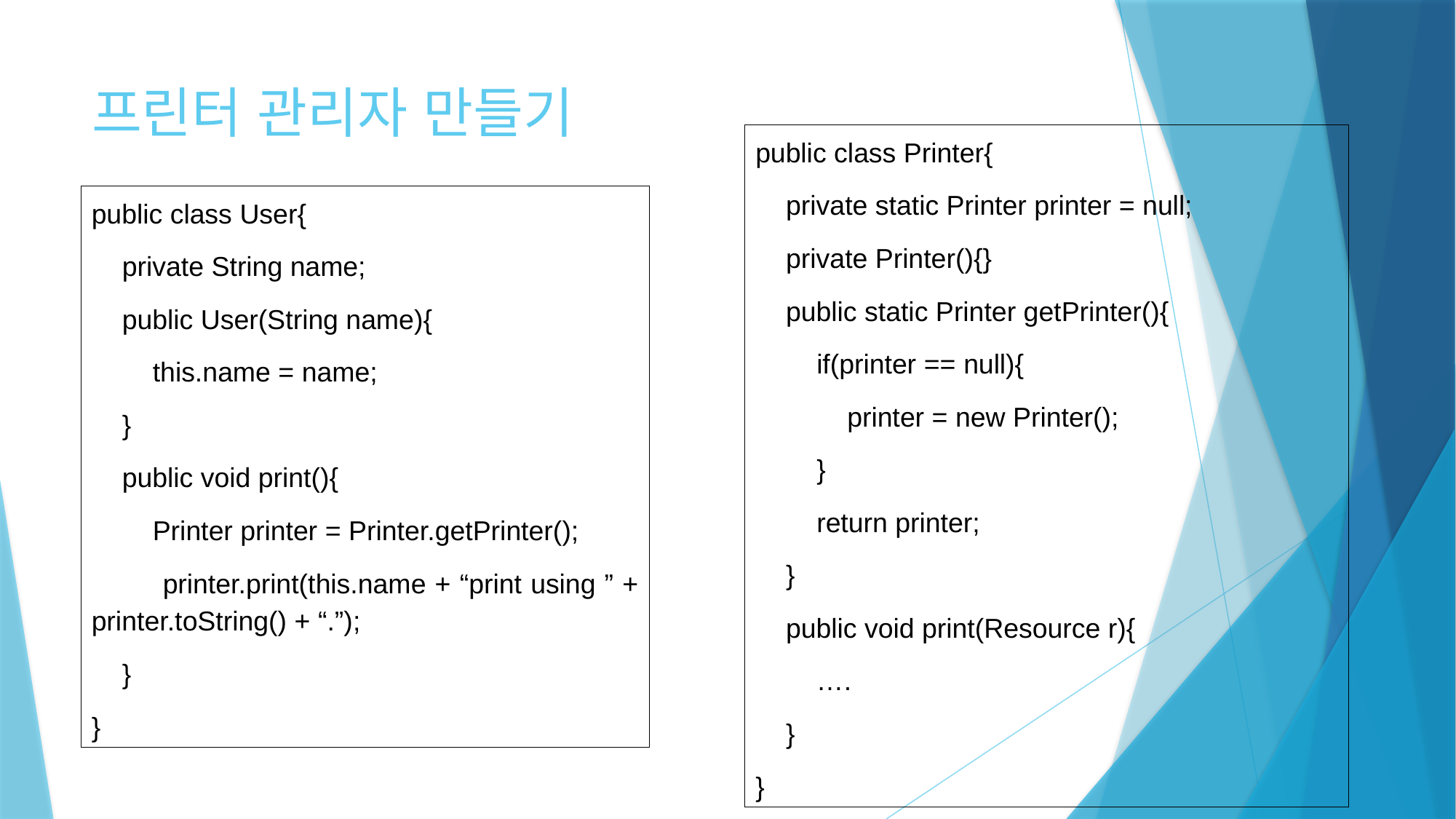

# 프린터 관리자 만들기
public class Printer{
    private static Printer printer = null;
    private Printer(){}
    public static Printer getPrinter(){
        if(printer == null){
            printer = new Printer();
        }
        return printer;
    }
    public void print(Resource r){
        ….
    }
}
public class User{
    private String name;
    public User(String name){
        this.name = name;
    }
    public void print(){
        Printer printer = Printer.getPrinter();
        printer.print(this.name + “print using ” + printer.toString() + “.”);
    }
}